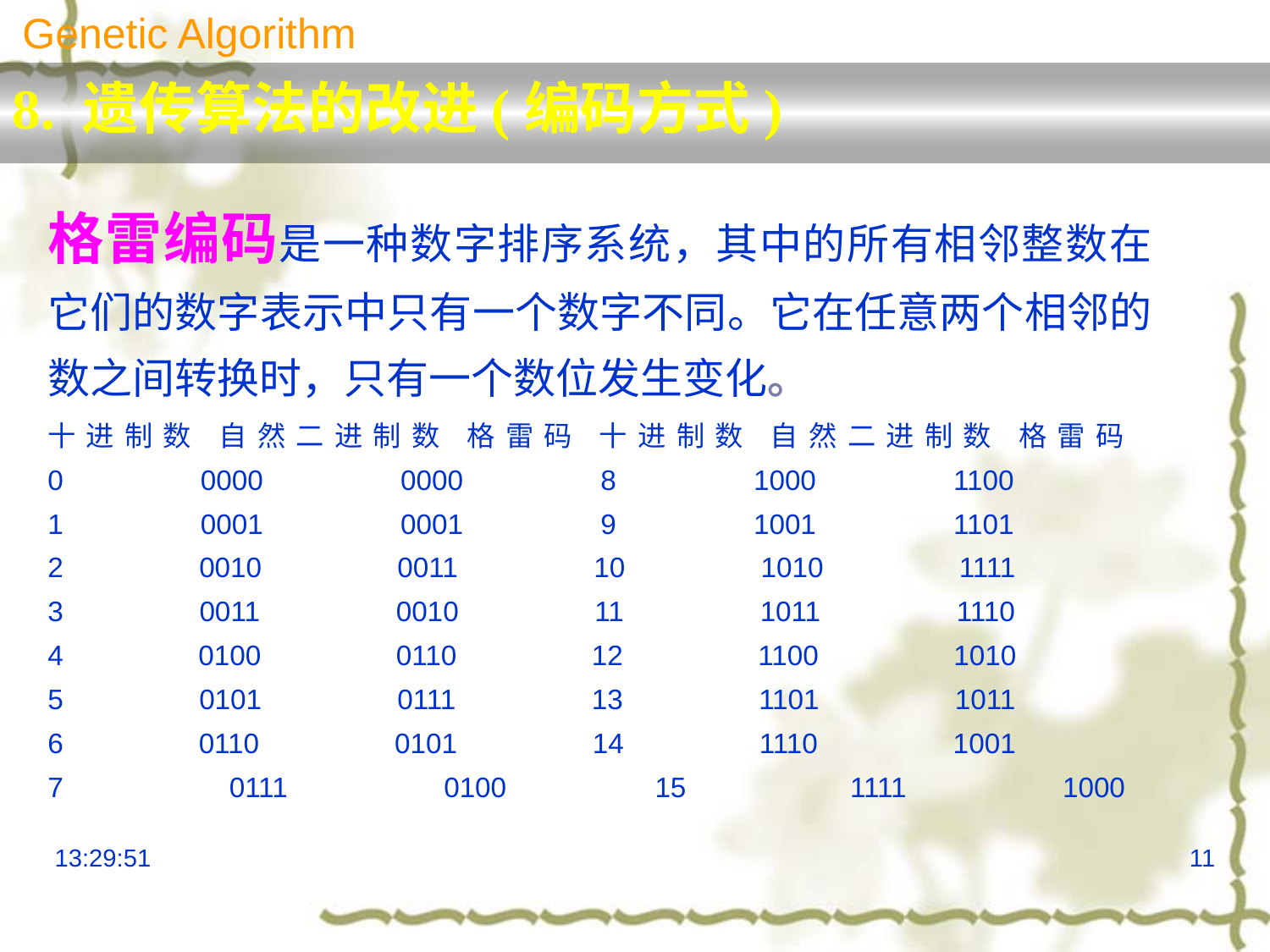

Genetic Algorithm
8. 遗传算法的改进(编码方式)
格雷编码是一种数字排序系统，其中的所有相邻整数在它们的数字表示中只有一个数字不同。它在任意两个相邻的数之间转换时，只有一个数位发生变化。
十进制数 自然二进制数 格雷码 十进制数 自然二进制数 格雷码
0 0000 0000 8 1000 1100
1 0001 0001 9 1001 1101
2 0010 0011 10 1010 1111
3 0011 0010 11 1011 1110
4 0100 0110 12 1100 1010
5 0101 0111 13 1101 1011
6 0110 0101 14 1110 1001
7 	       0111                    0100                   15                     1111                    1000

13:29:51
11